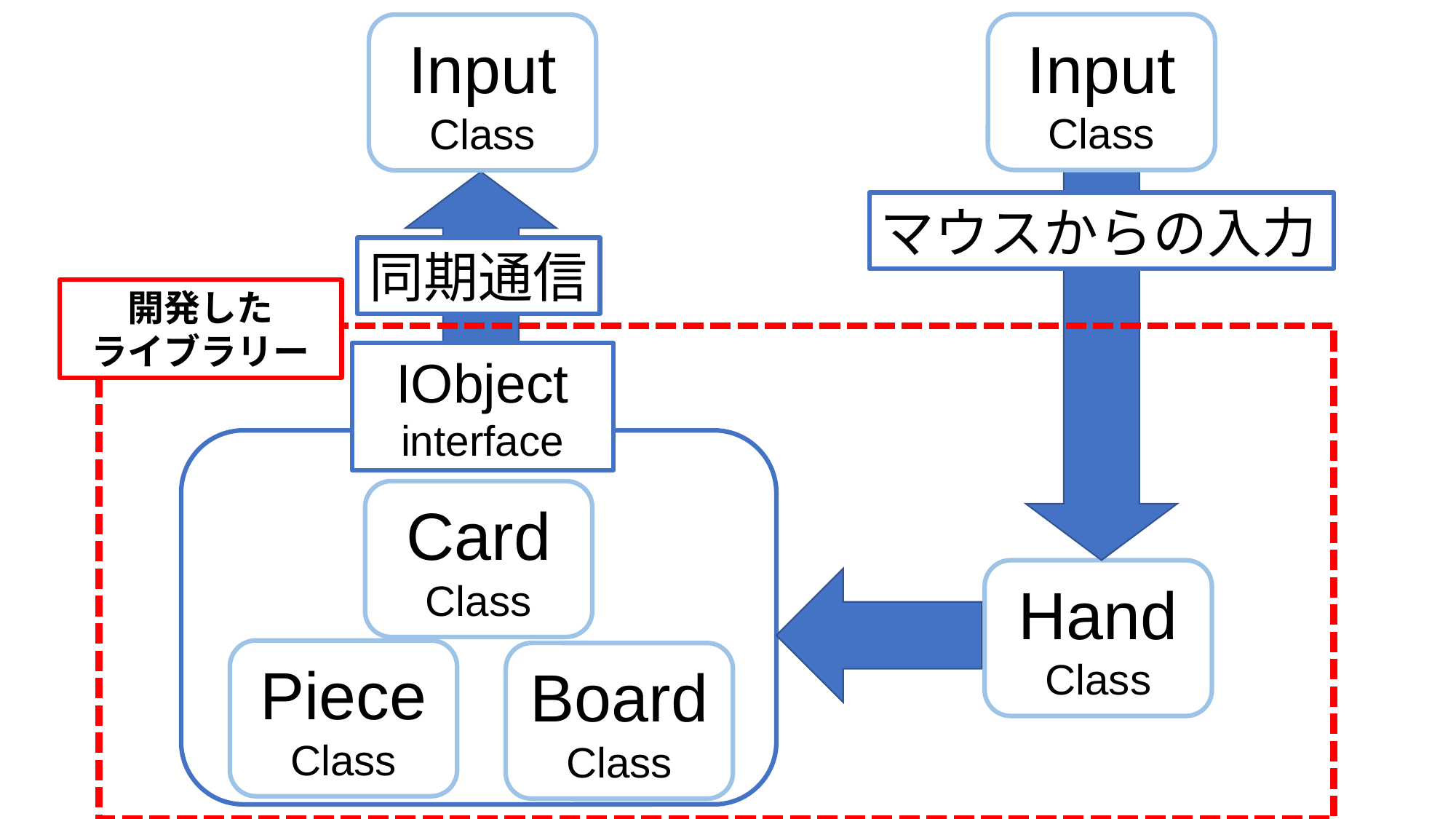

Input
Class
Input
Class

マウスからの入力
同期通信
開発した
ライブラリー

IObject
interface

Card
Class
操作
Hand
Class

Piece
Class
Board
Class